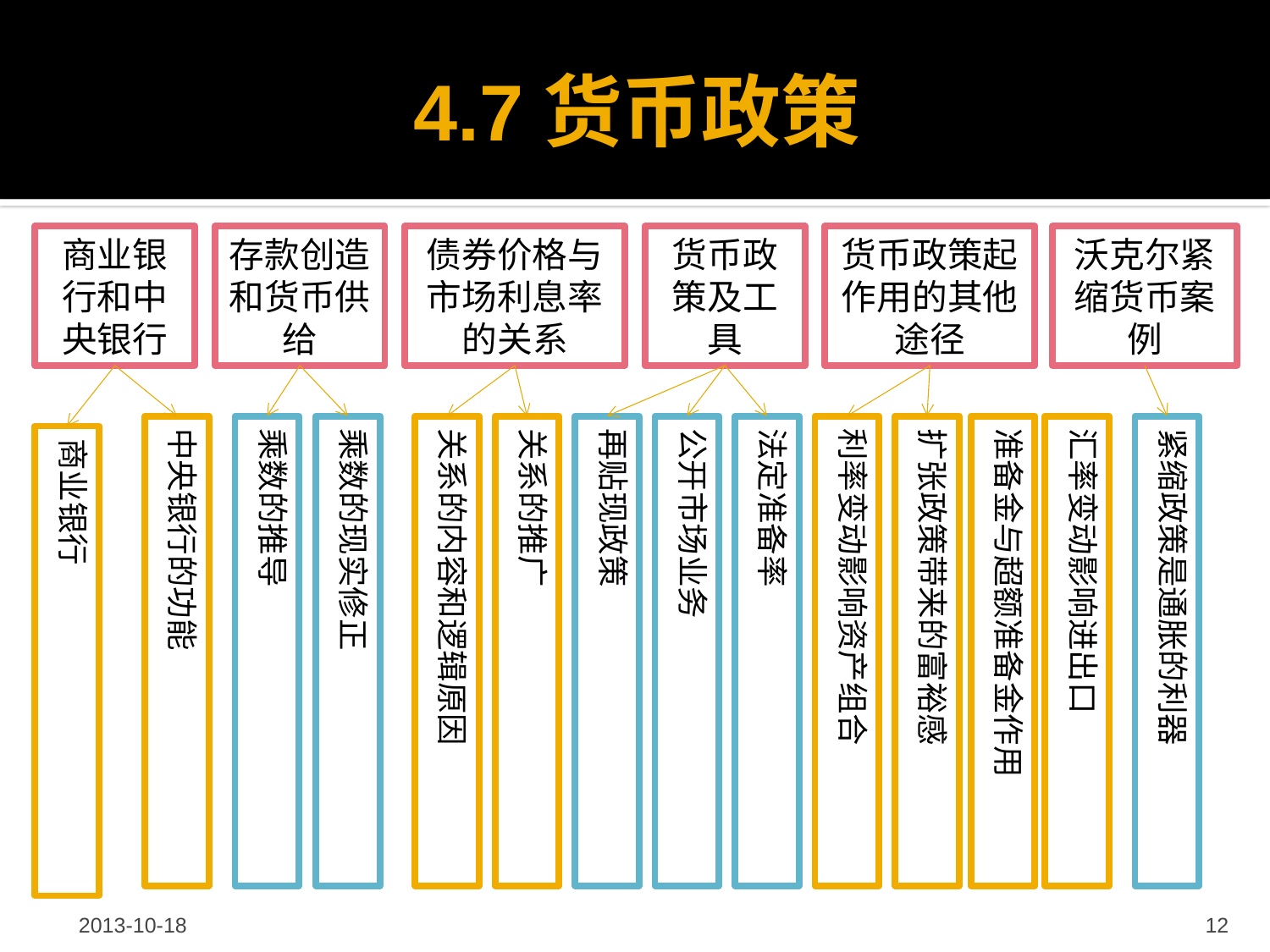

# 4.7货币政策
商业银行和中央银行
存款创造和货币供给
债券价格与市场利息率的关系
货币政策及工具
货币政策起作用的其他途径
沃克尔紧缩货币案例
中央银行的功能
乘数的推导
乘数的现实修正
关系的内容和逻辑原因
关系的推广
再贴现政策
公开市场业务
法定准备率
利率变动影响资产组合
扩张政策带来的富裕感
准备金与超额准备金作用
汇率变动影响进出口
紧缩政策是通胀的利器
商业银行
2013-10-18
12